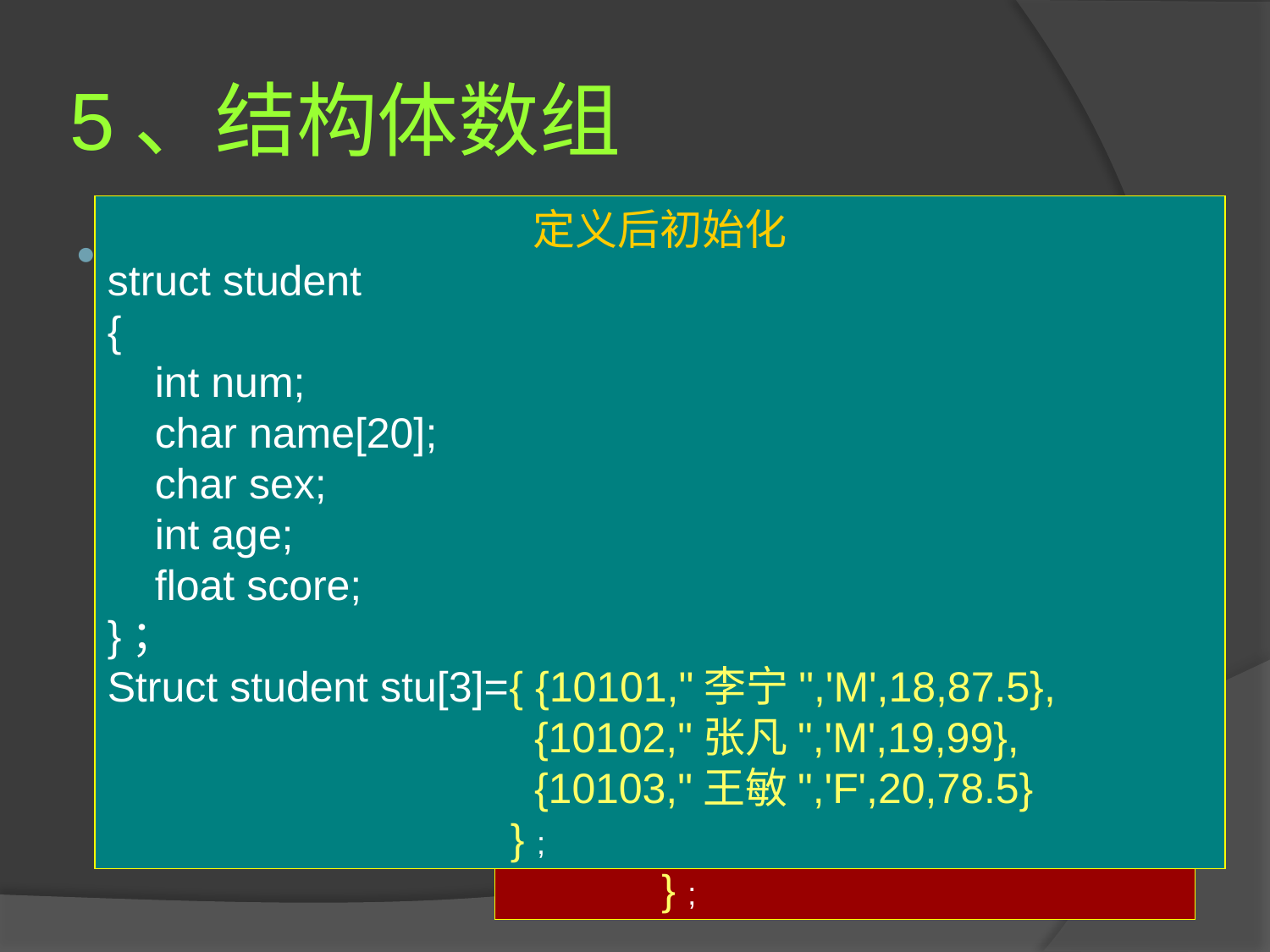

# 5、结构体数组
定义后初始化
struct student
{
    int num;
    char name[20];
    char sex;
    int age;
    float score;
}；
Struct student stu[3]={ {10101,"李宁",'M',18,87.5},
                                    {10102,"张凡",'M',19,99},
                                    {10103,"王敏",'F',20,78.5}
                                  } ;
一般初始化
struct student
{
    int num;
    char name[20];
    char sex;
    int age;
    float score;
}stu[3]={ {10101,"李宁",'M',18,87.5},
               {10102,"张凡",'M',19,99},
               {10103,"王敏",'F',20,78.5}
             } ;
初始化   P266
一般初始化
省略维数  [ ]
定义后初始化